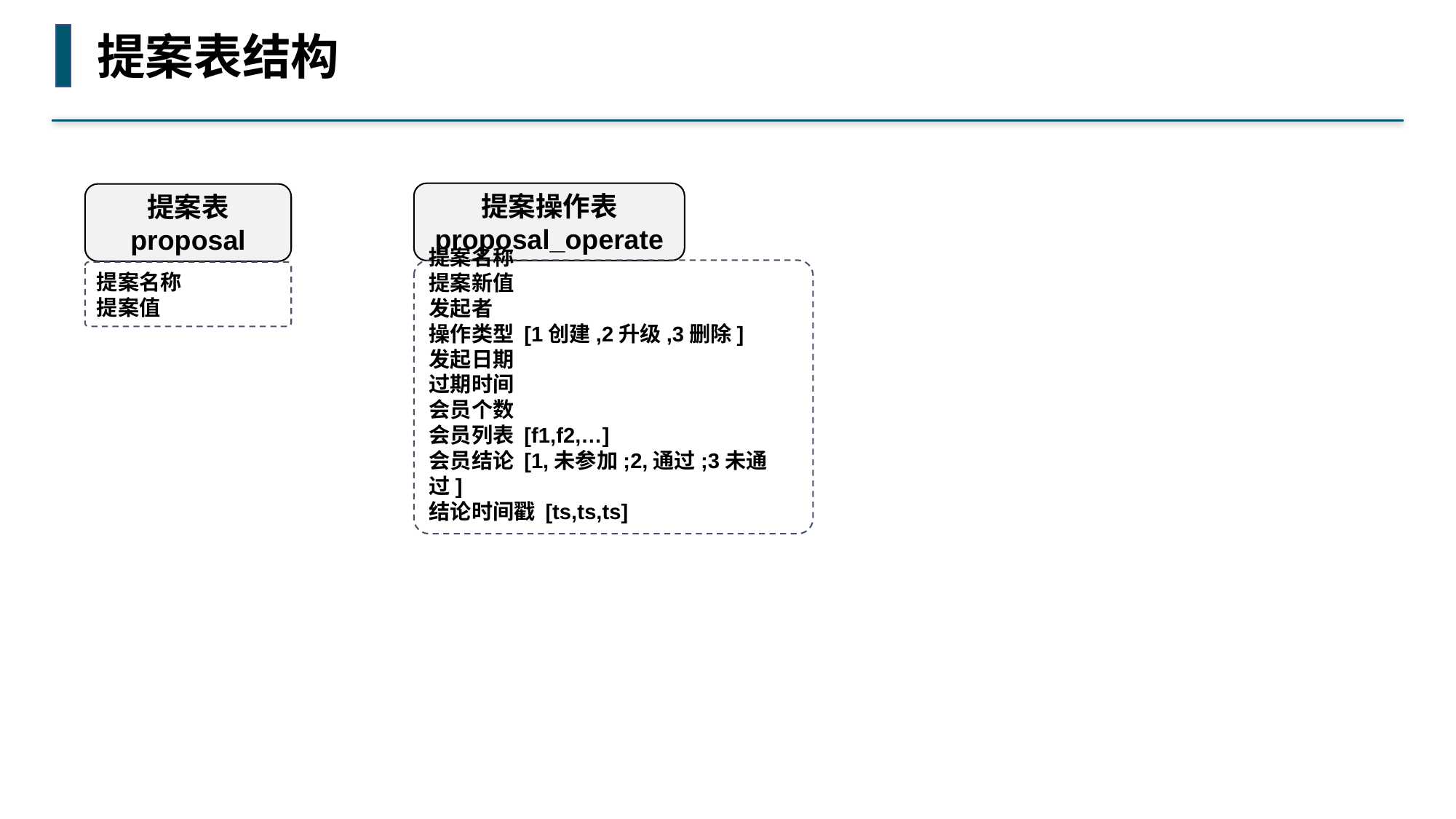

提案表结构

提案操作表
proposal_operate
提案表
proposal
提案名称
提案新值
发起者
操作类型 [1创建,2升级,3删除]
发起日期
过期时间
会员个数
会员列表 [f1,f2,…]
会员结论 [1,未参加;2,通过;3未通过]
结论时间戳 [ts,ts,ts]
提案名称
提案值